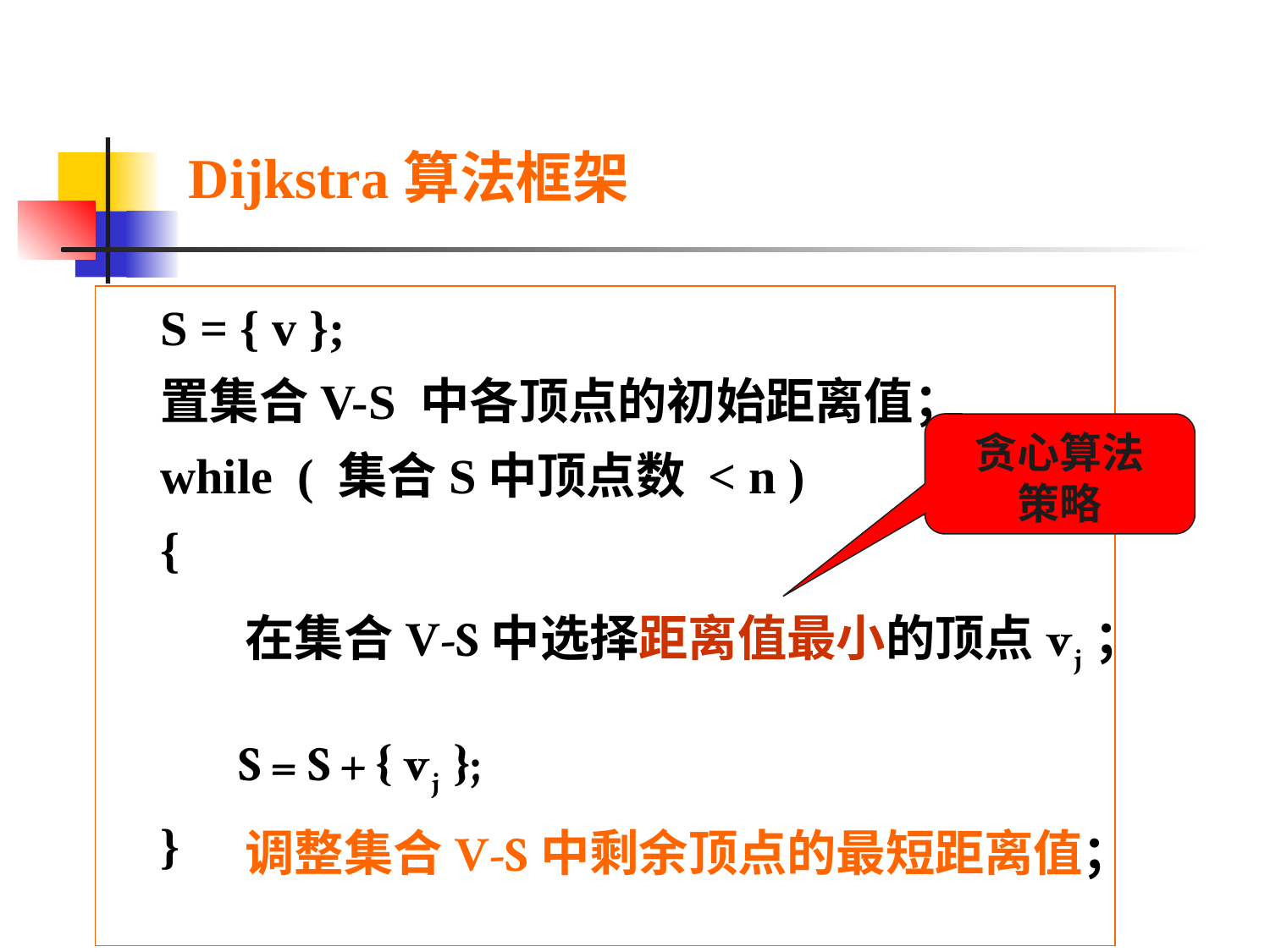

Dijkstra算法框架

S = { v };
置集合V-S 中各顶点的初始距离值；
while  ( 集合S中顶点数 < n )
{

}
贪心算法
策略
     在集合V-S中选择距离值最小的顶点vj；
      S = S + { vj };
     调整集合V-S中剩余顶点的最短距离值；